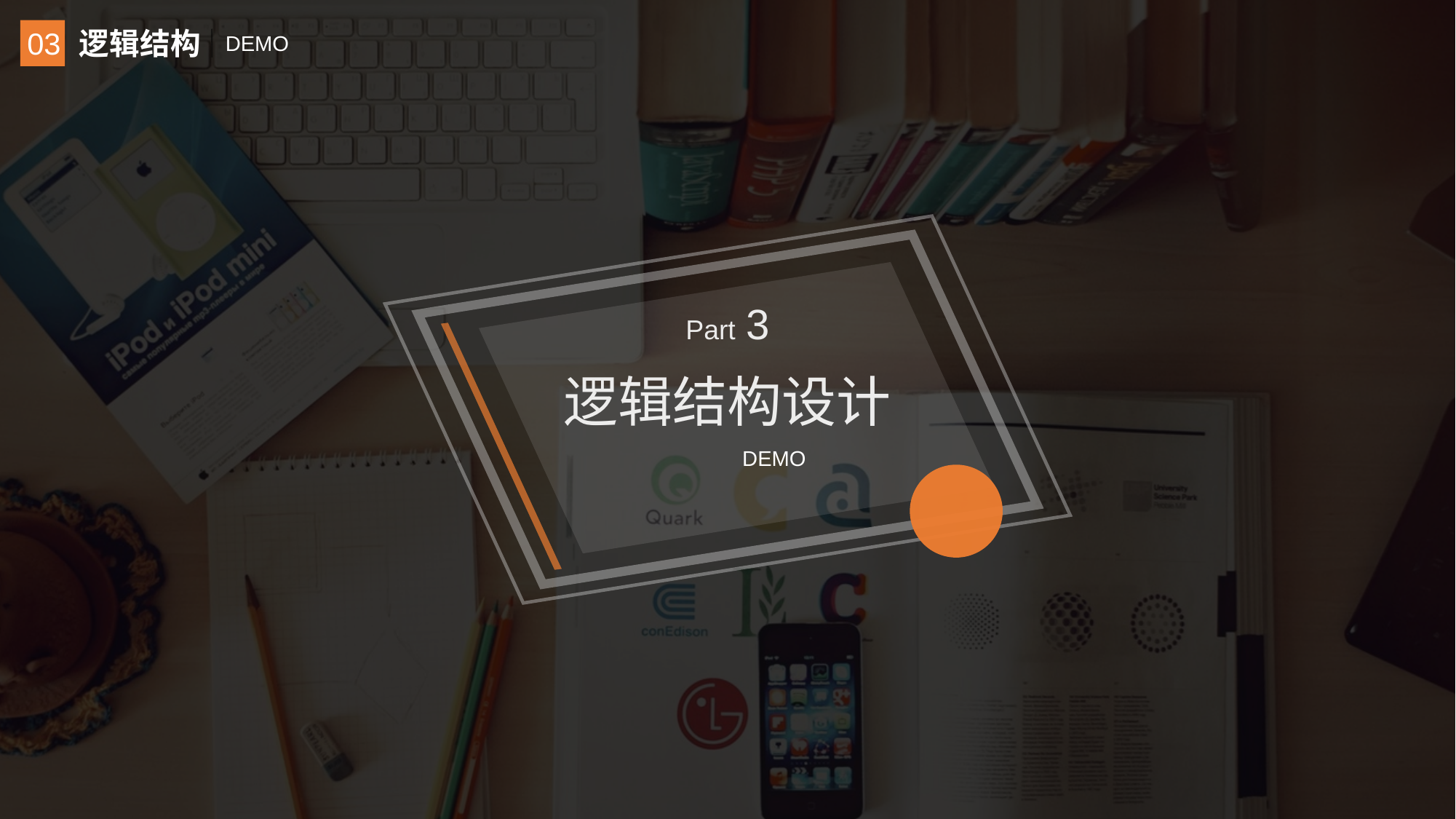

03
逻辑结构

 DEMO

Part 3
逻辑结构设计
 DEMO